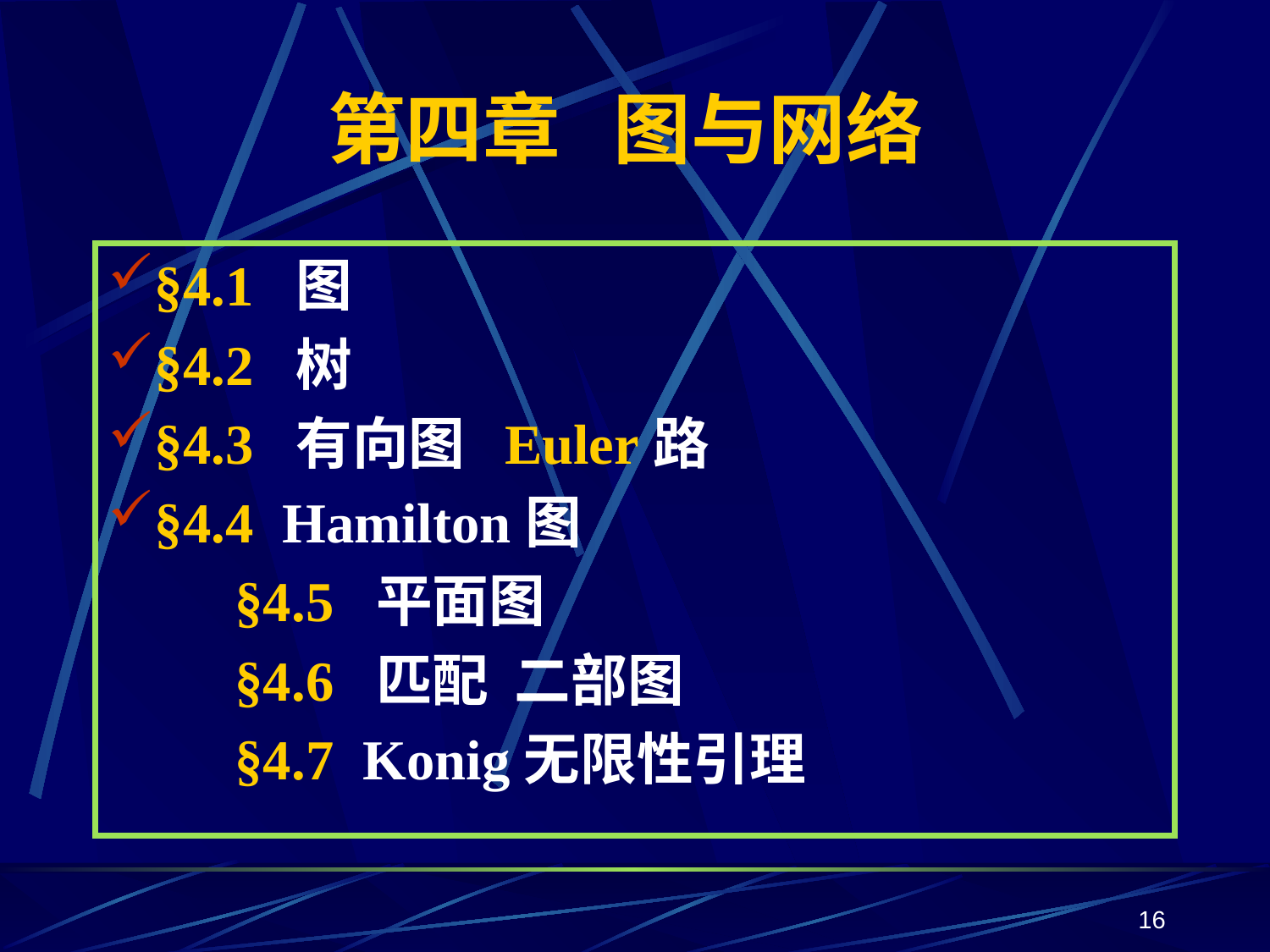

# 第四章   图与网络
§4.1  图
§4.2  树
§4.3  有向图  Euler路
§4.4  Hamilton图
	§4.5  平面图
	§4.6  匹配  二部图
	§4.7  Konig无限性引理

16